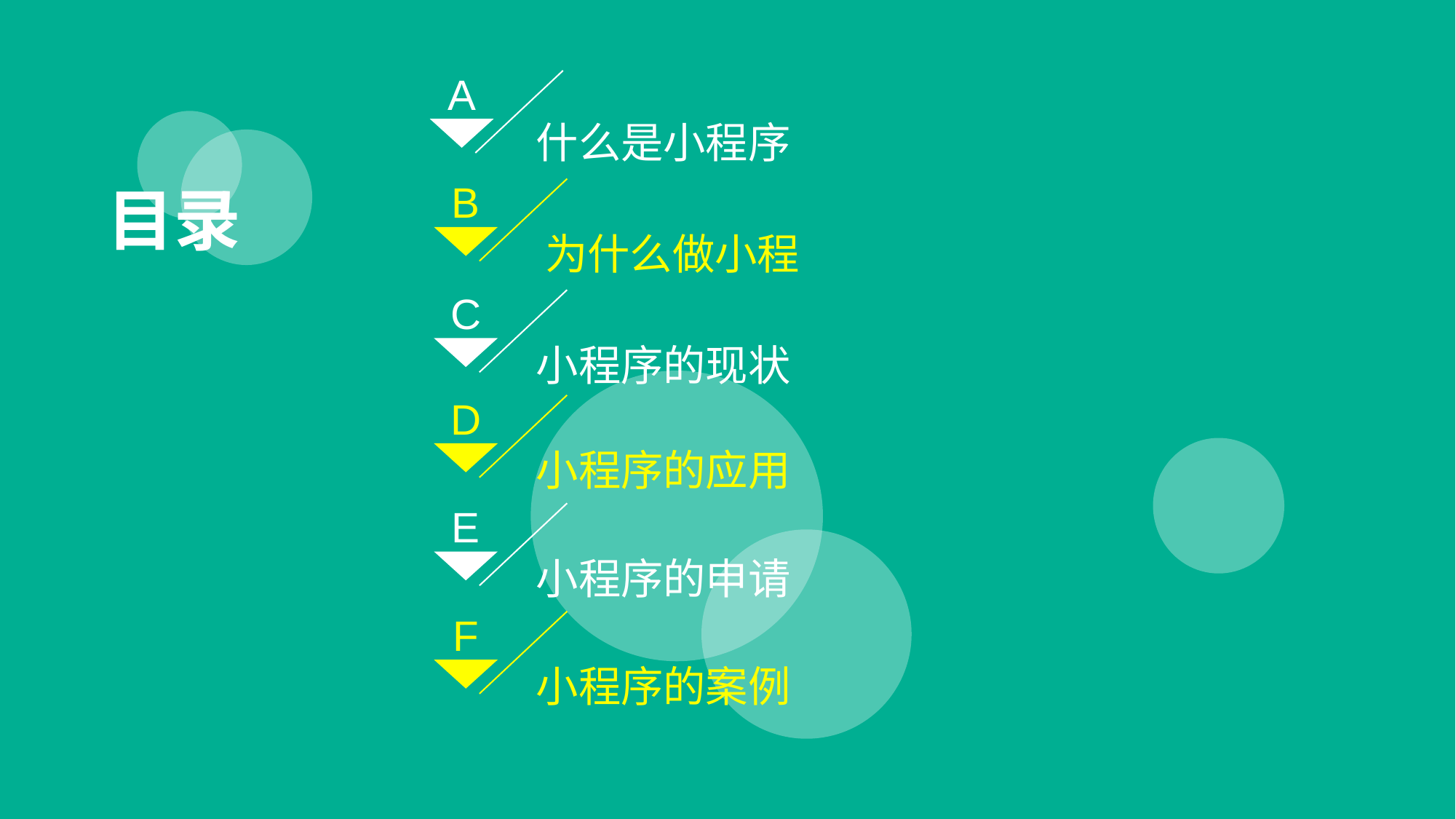

A
什么是小程序

B
为什么做小程

C
小程序的现状

D
小程序的应用

E
小程序的申请

F
小程序的案例